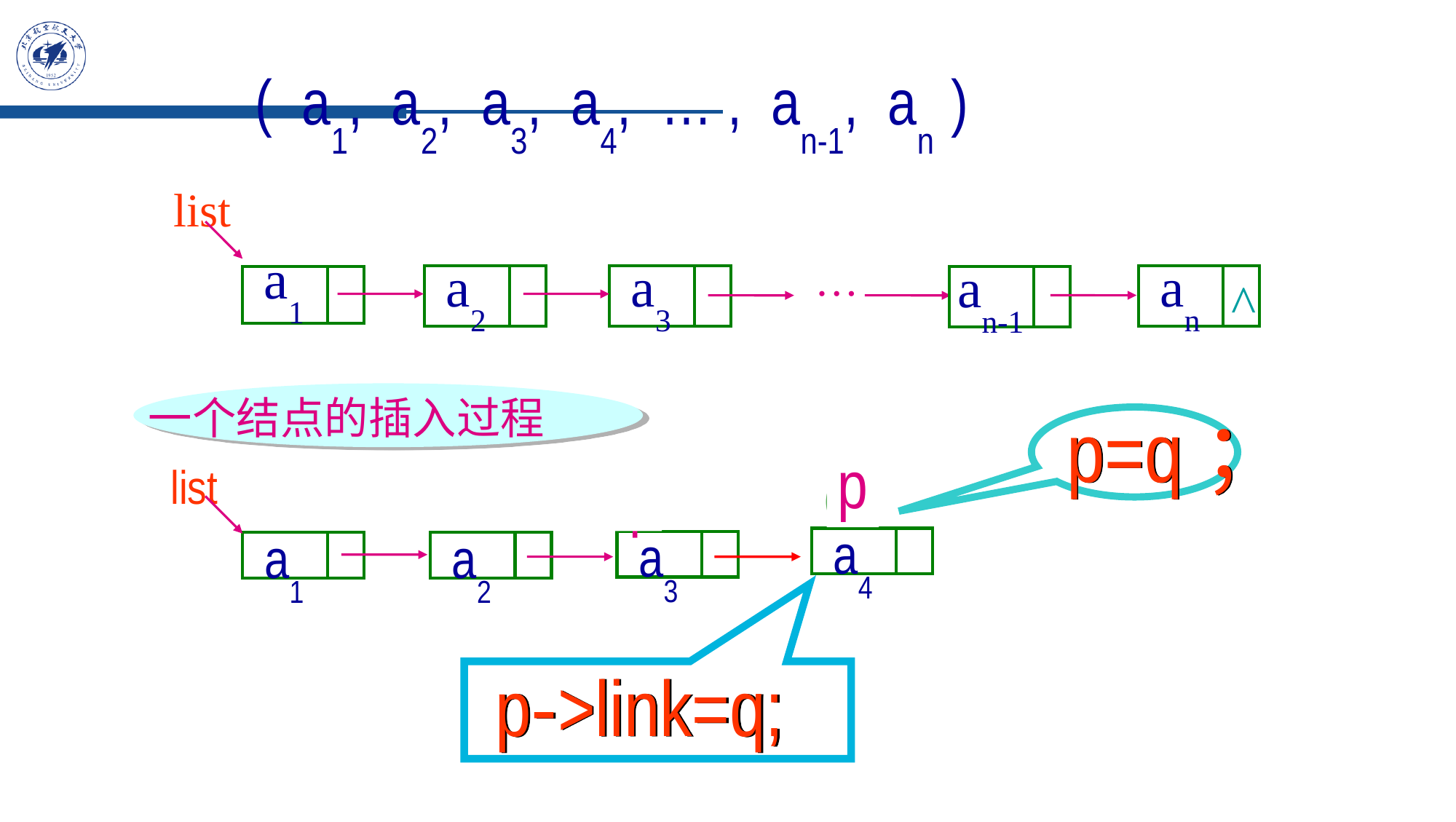

(  a1,  a2,  a3,  a4,  … ,  an-1,  an  )
list

a1

a2

a3

…
an-1

an

^

一个结点的插入过程
p=q；

p

list
p

a3

a1

a2

q
a4

p->link=q;